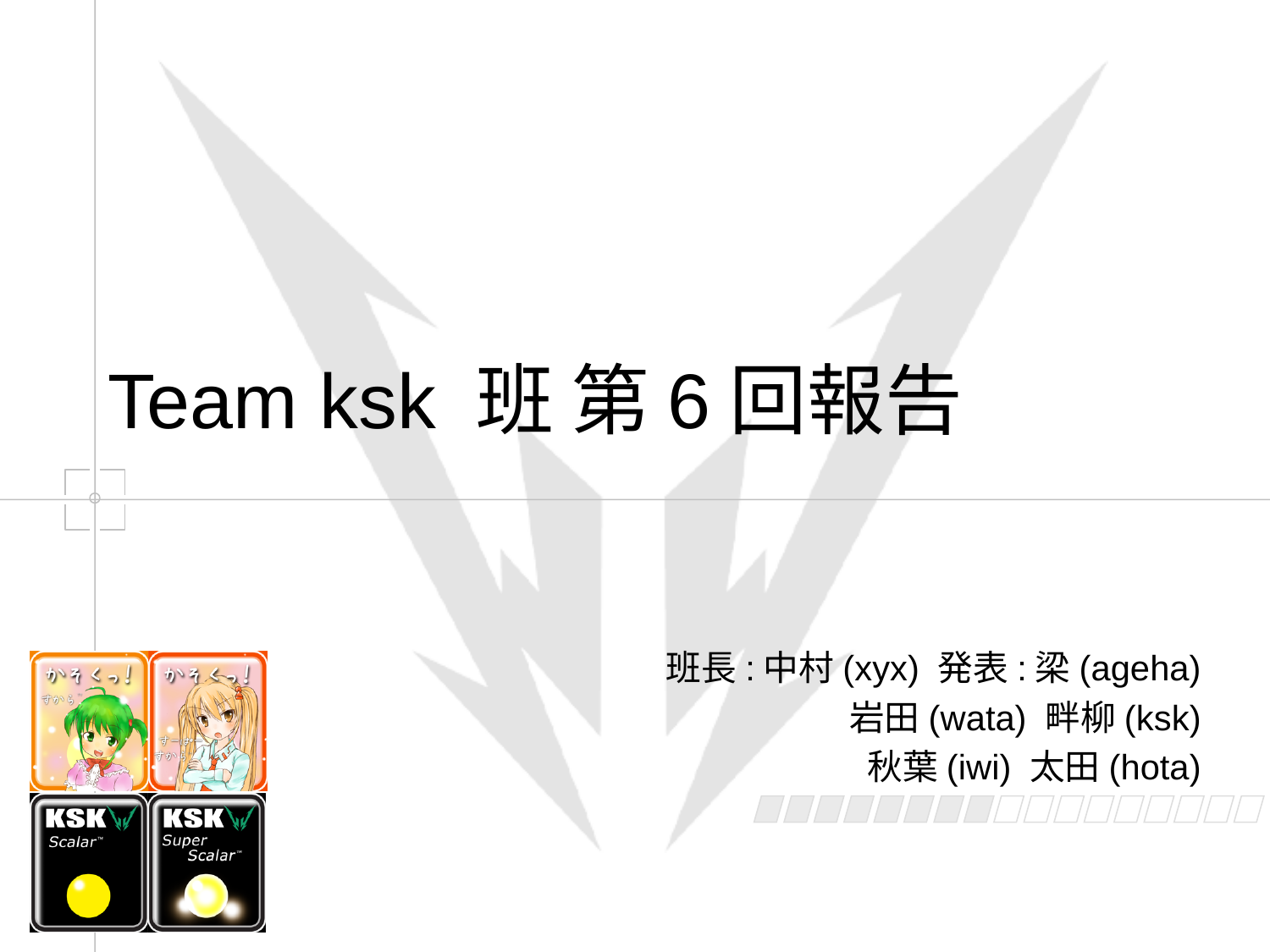

# Team ksk 班 第6回報告
班長:中村(xyx) 発表:梁(ageha)
岩田(wata) 畔柳(ksk)
秋葉(iwi) 太田(hota)